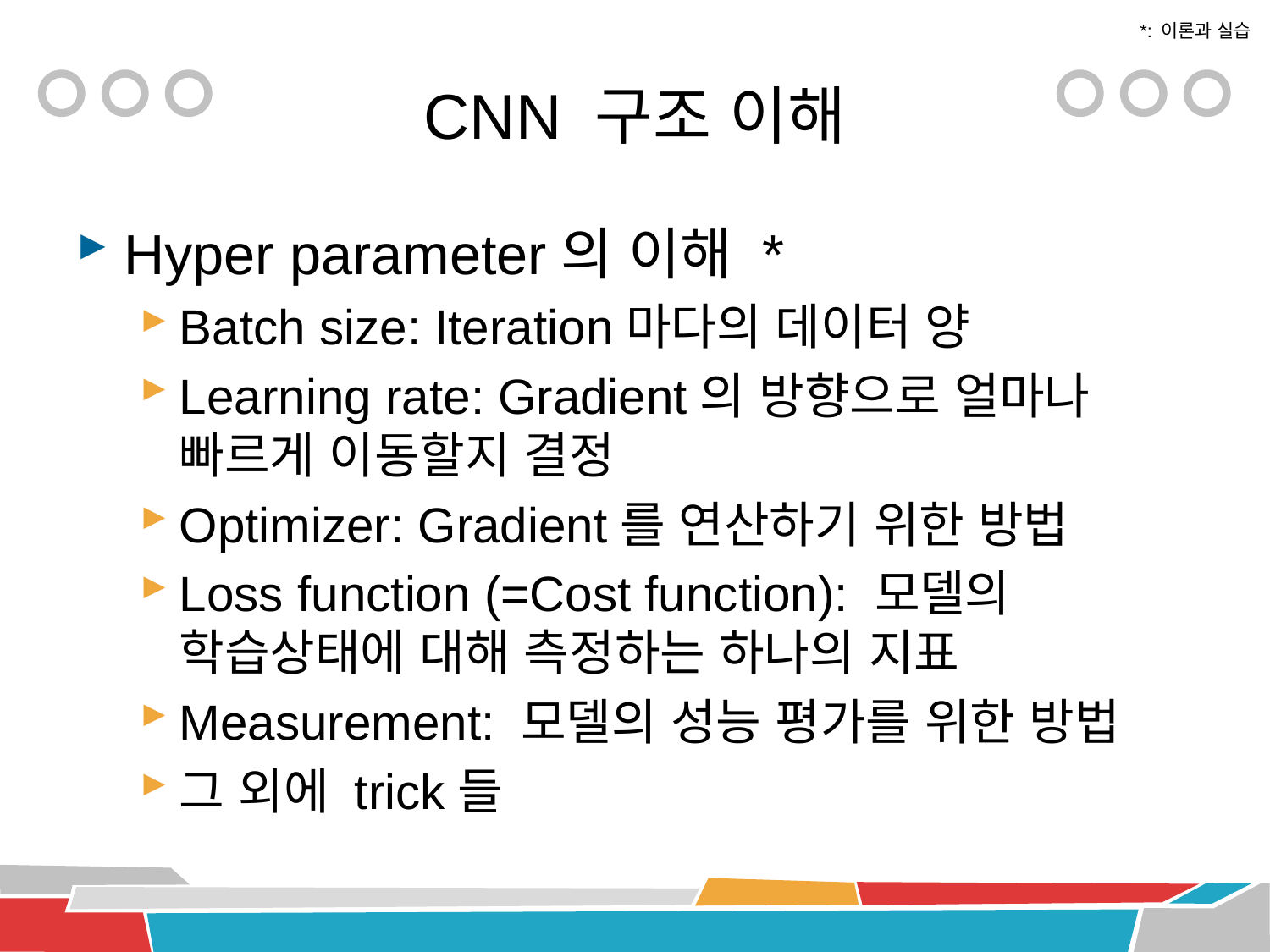

*: 이론과 실습
# CNN 구조 이해
Hyper parameter의 이해 *
Batch size: Iteration마다의 데이터 양
Learning rate: Gradient의 방향으로 얼마나 빠르게 이동할지 결정
Optimizer: Gradient를 연산하기 위한 방법
Loss function (=Cost function): 모델의 학습상태에 대해 측정하는 하나의 지표
Measurement: 모델의 성능 평가를 위한 방법
그 외에 trick들